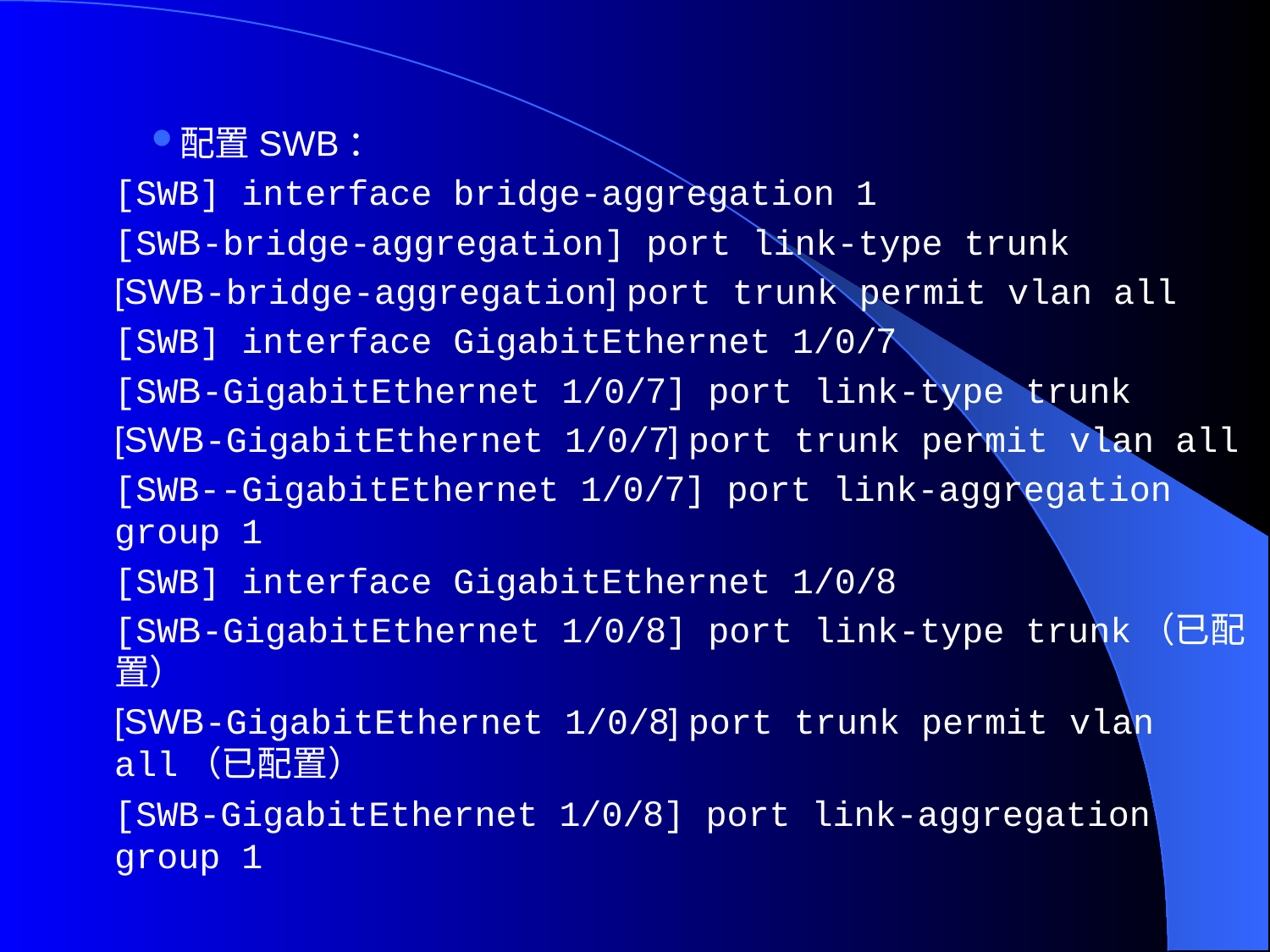

配置SWB：
[SWB] interface bridge-aggregation 1
[SWB-bridge-aggregation] port link-type trunk
[SWB-bridge-aggregation] port trunk permit vlan all
[SWB] interface GigabitEthernet 1/0/7
[SWB-GigabitEthernet 1/0/7] port link-type trunk
[SWB-GigabitEthernet 1/0/7] port trunk permit vlan all
[SWB--GigabitEthernet 1/0/7] port link-aggregation group 1
[SWB] interface GigabitEthernet 1/0/8
[SWB-GigabitEthernet 1/0/8] port link-type trunk（已配置）
[SWB-GigabitEthernet 1/0/8] port trunk permit vlan all（已配置）
[SWB-GigabitEthernet 1/0/8] port link-aggregation group 1